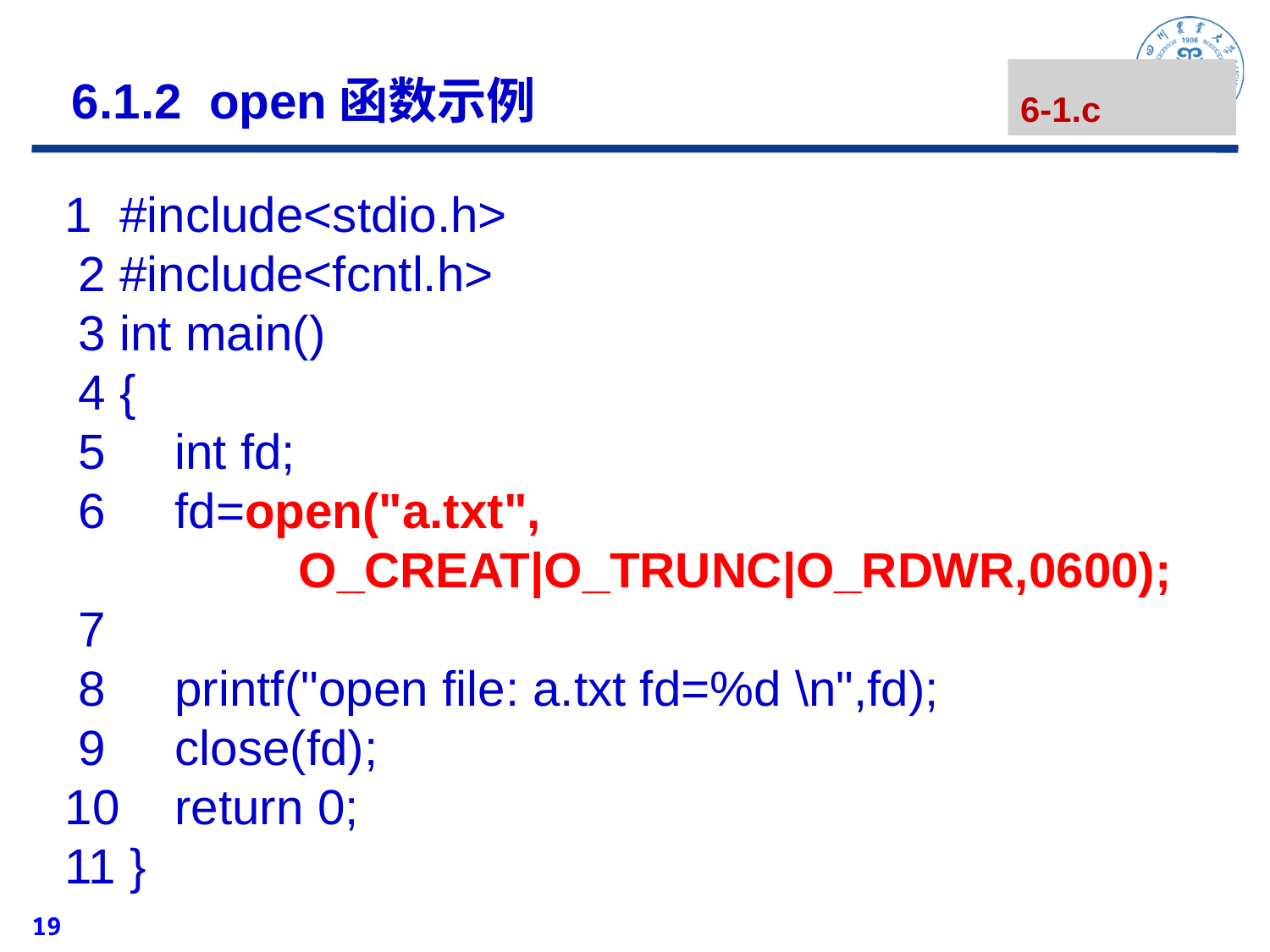

6-1.c
6.1.2  open函数示例
 1  #include<stdio.h>
  2 #include<fcntl.h>
  3 int main()
  4 {
  5     int fd;
  6     fd=open("a.txt",
                  O_CREAT|O_TRUNC|O_RDWR,0600);
  7
  8     printf("open file: a.txt fd=%d \n",fd);
  9     close(fd);
 10    return 0;
 11 }